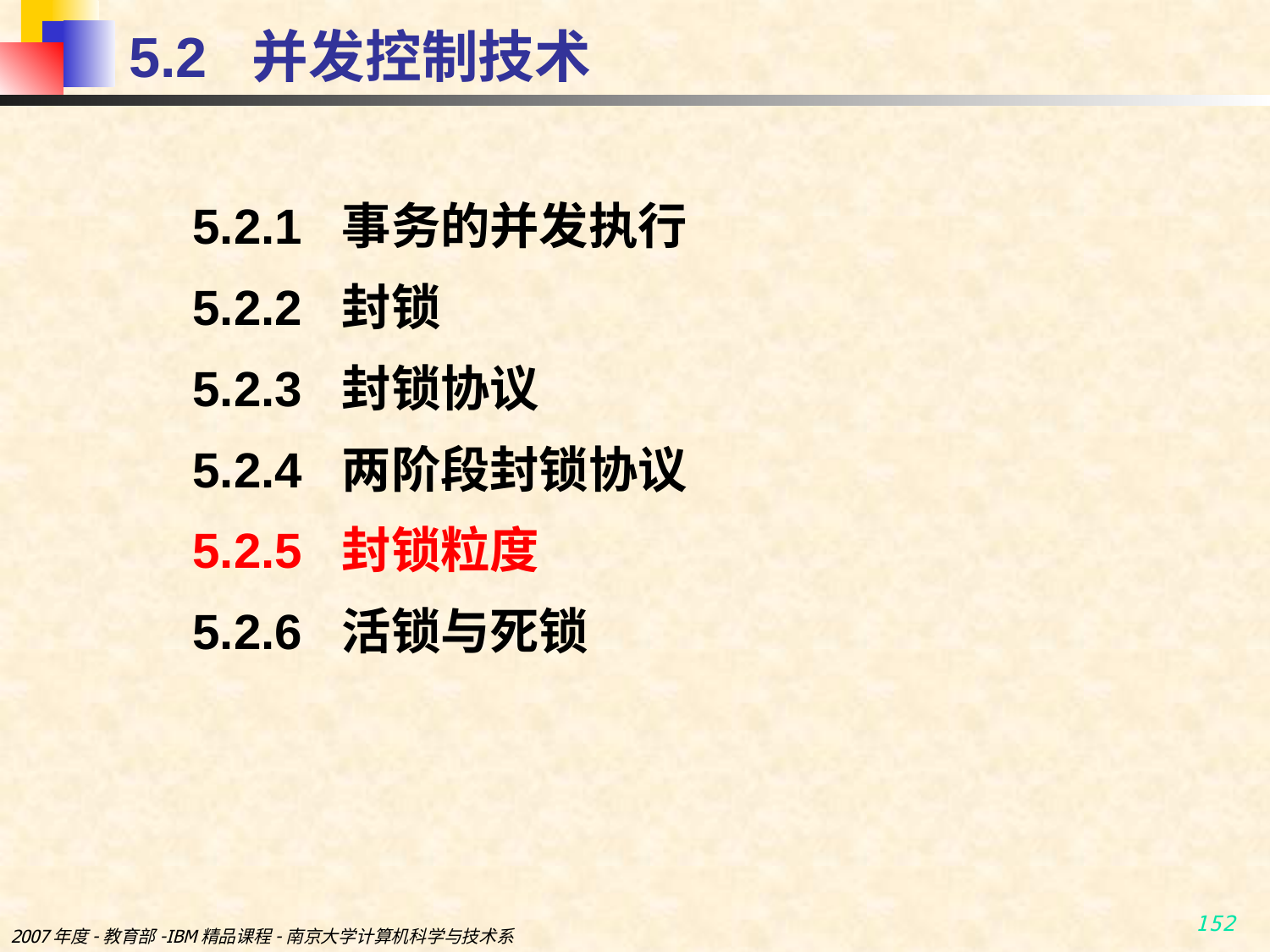

# 5.2  并发控制技术

5.2.1  事务的并发执行
5.2.2  封锁
5.2.3  封锁协议
5.2.4  两阶段封锁协议
5.2.5  封锁粒度
5.2.6  活锁与死锁
152